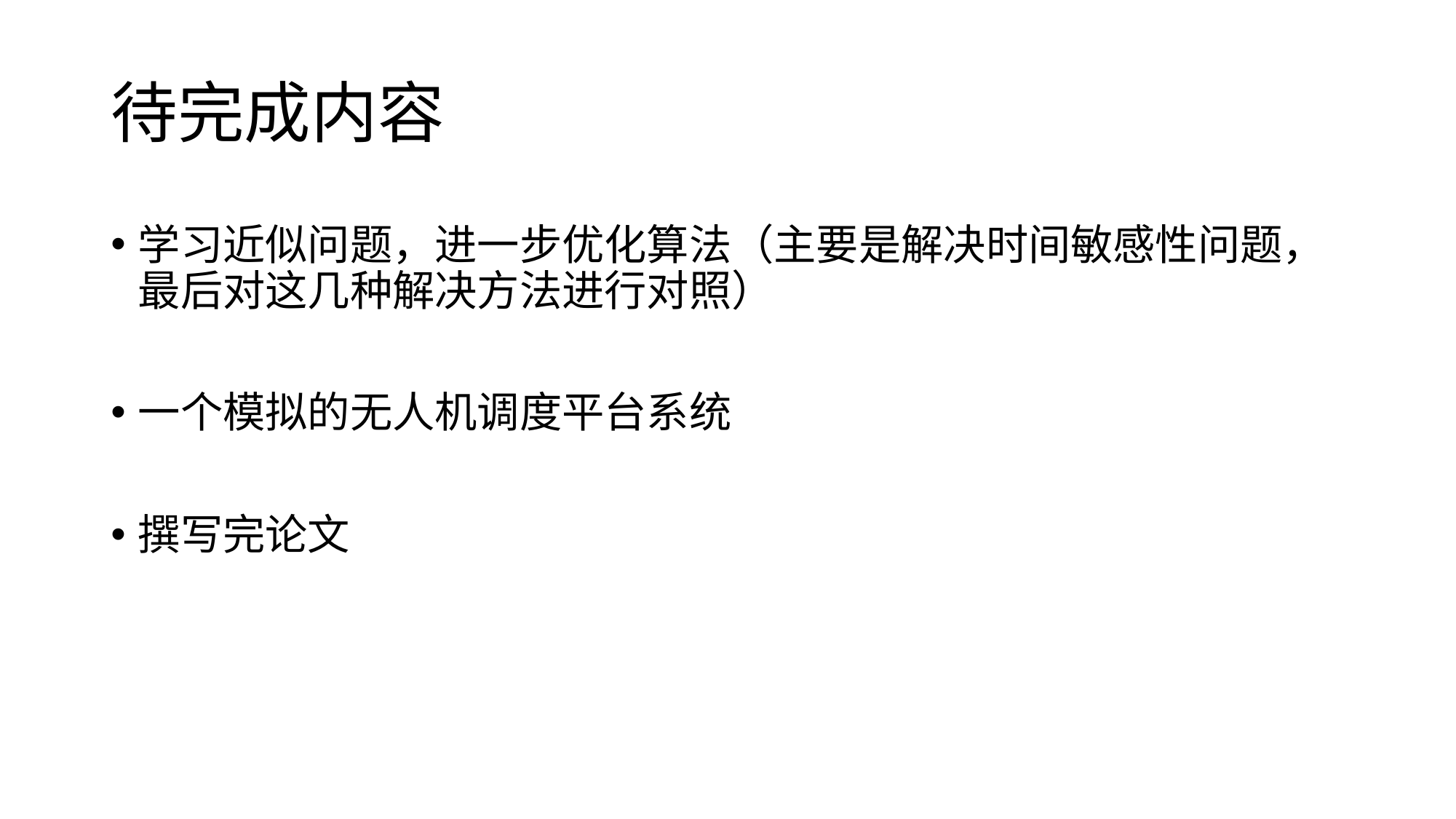

# 待完成内容
学习近似问题，进一步优化算法（主要是解决时间敏感性问题，最后对这几种解决方法进行对照）

一个模拟的无人机调度平台系统

撰写完论文